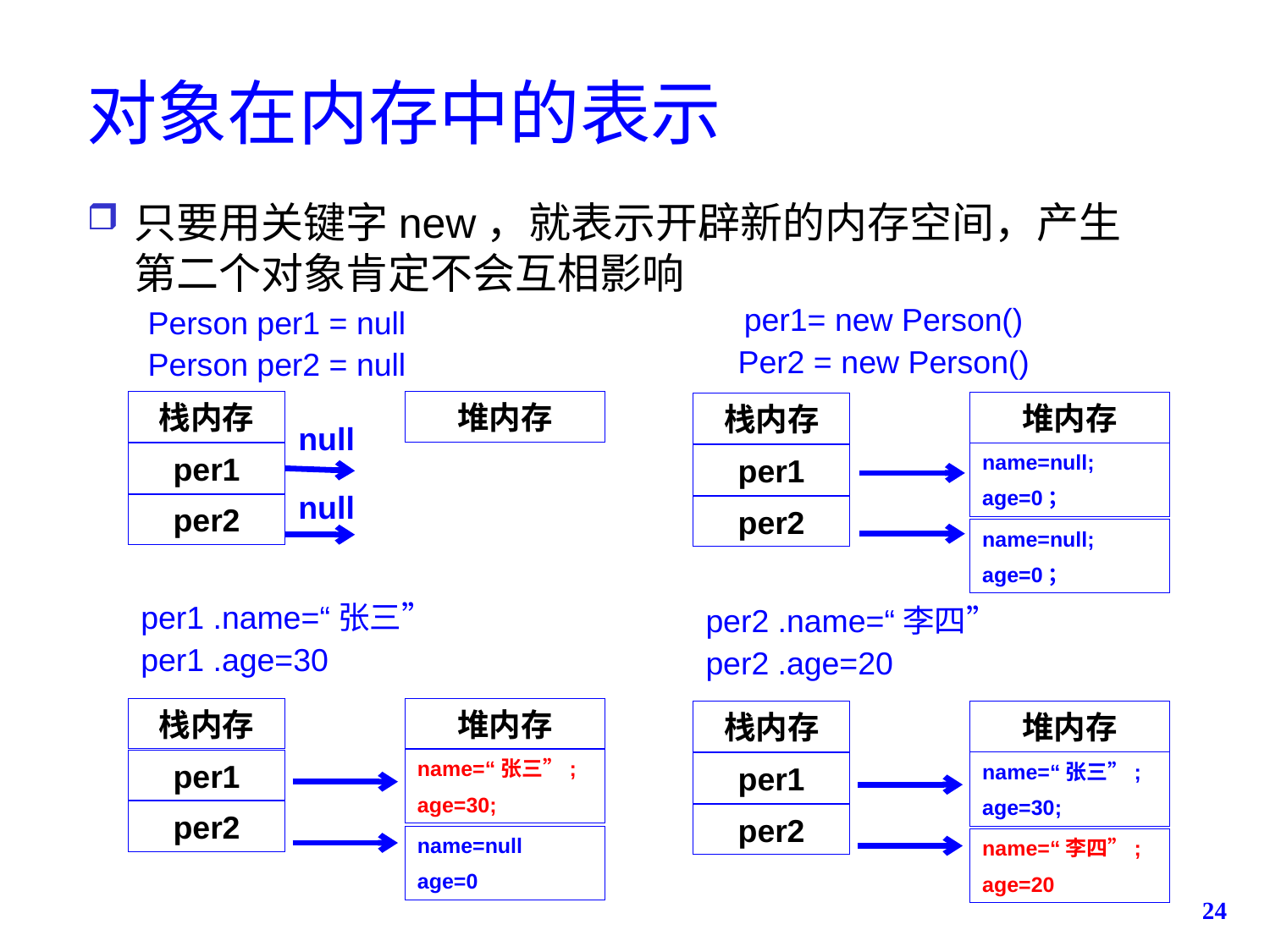

# 对象在内存中的表示
只要用关键字new，就表示开辟新的内存空间，产生第二个对象肯定不会互相影响
per1= new Person()
Per2 = new Person()
Person per1 = null
Person per2 = null
栈内存
堆内存
堆内存
栈内存
null
name=null;
age=0；
per1
per1
null
per2
per2
name=null;
age=0；
per1 .name=“张三”
per1 .age=30
per2 .name=“李四”
per2 .age=20
栈内存
堆内存
栈内存
堆内存
name=“张三”;
age=30;
per1
name=“张三”;
age=30;
per1
per2
per2
name=null
age=0
name=“李四”;
age=20
24